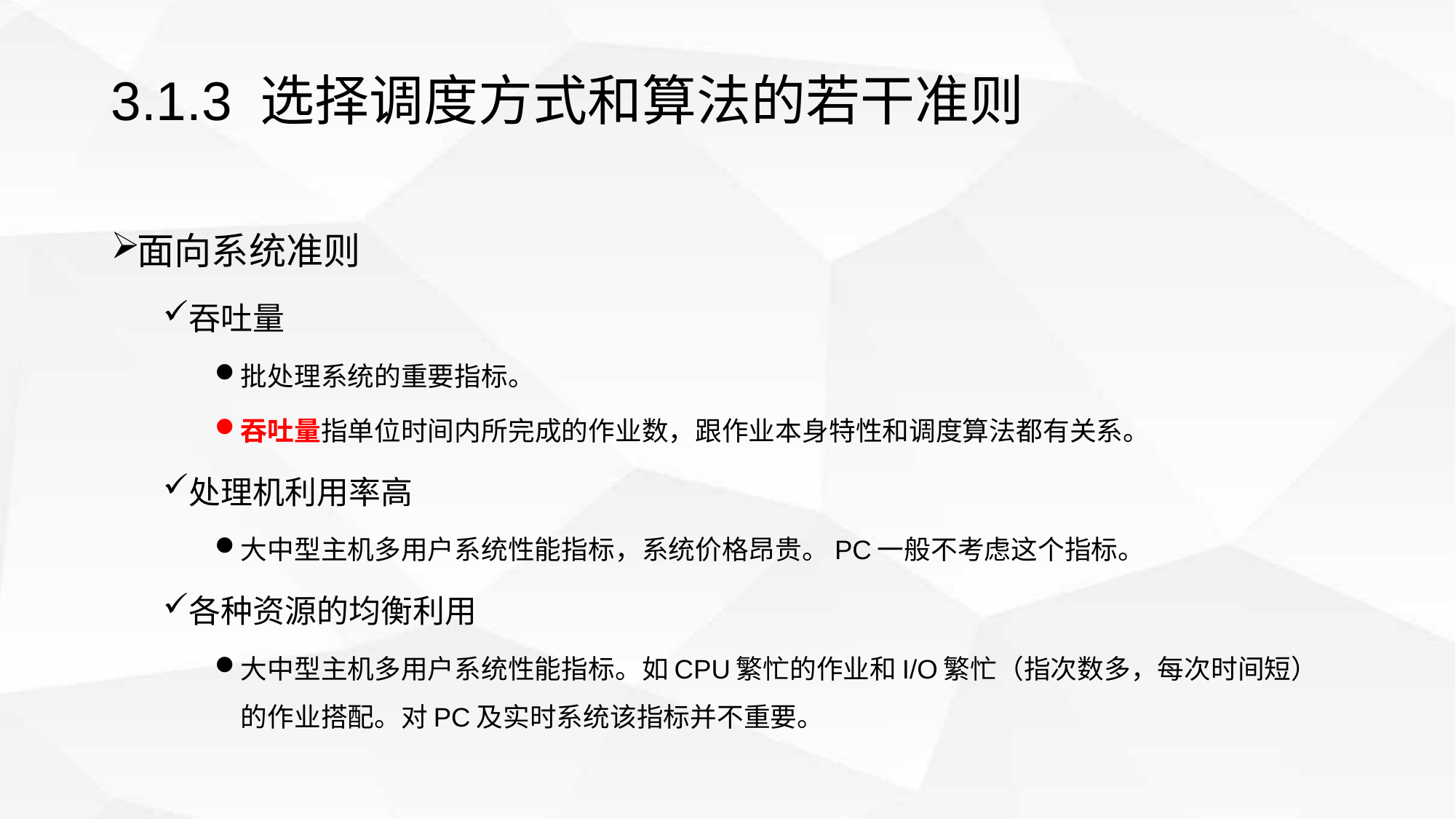

# 3.1.3 选择调度方式和算法的若干准则
面向系统准则
吞吐量
批处理系统的重要指标。
吞吐量指单位时间内所完成的作业数，跟作业本身特性和调度算法都有关系。
处理机利用率高
大中型主机多用户系统性能指标，系统价格昂贵。PC一般不考虑这个指标。
各种资源的均衡利用
大中型主机多用户系统性能指标。如CPU繁忙的作业和I/O繁忙（指次数多，每次时间短）的作业搭配。对PC及实时系统该指标并不重要。